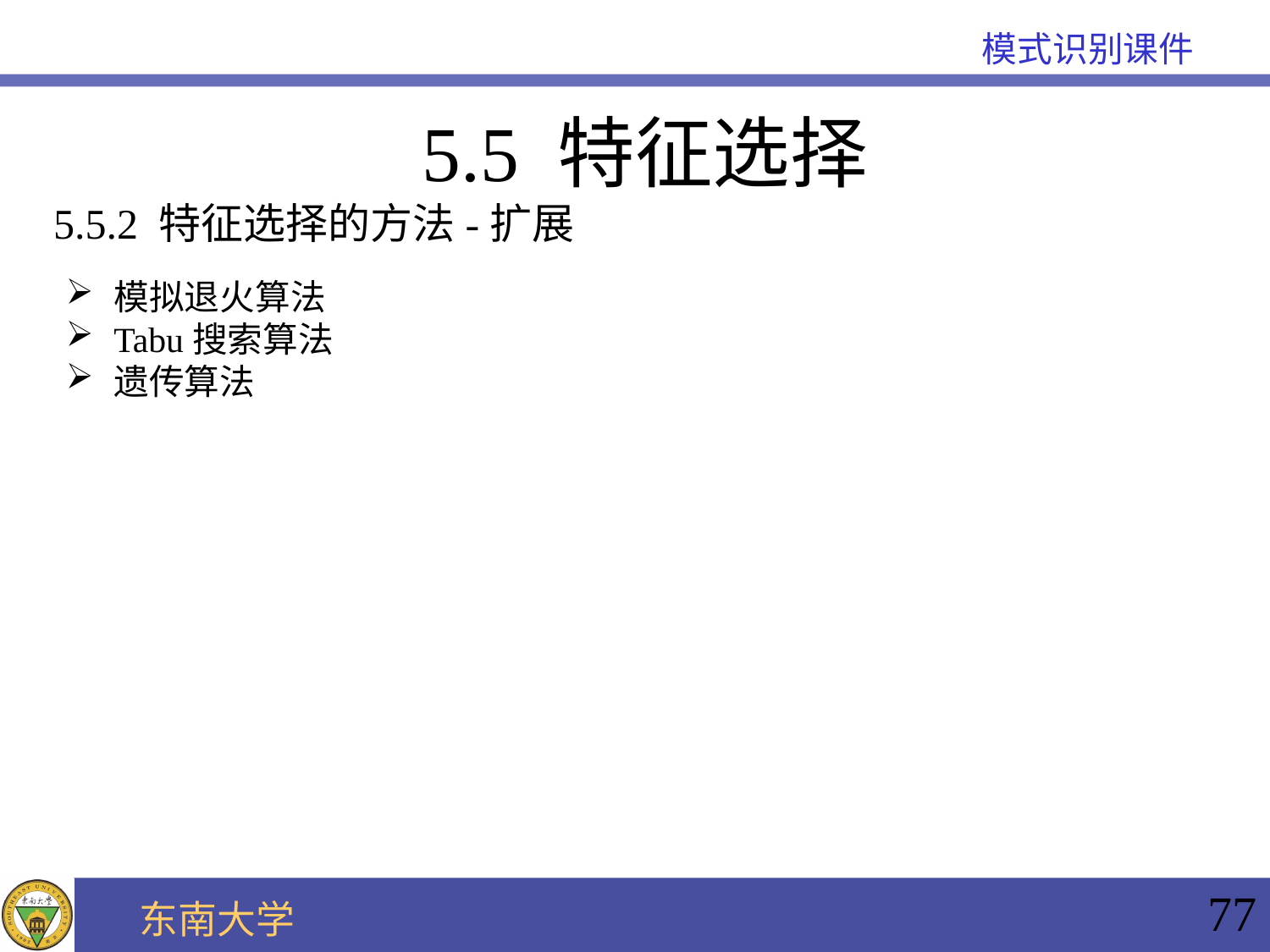

# 5.5 特征选择
5.5.2 特征选择的方法-扩展
模拟退火算法
Tabu搜索算法
遗传算法
77